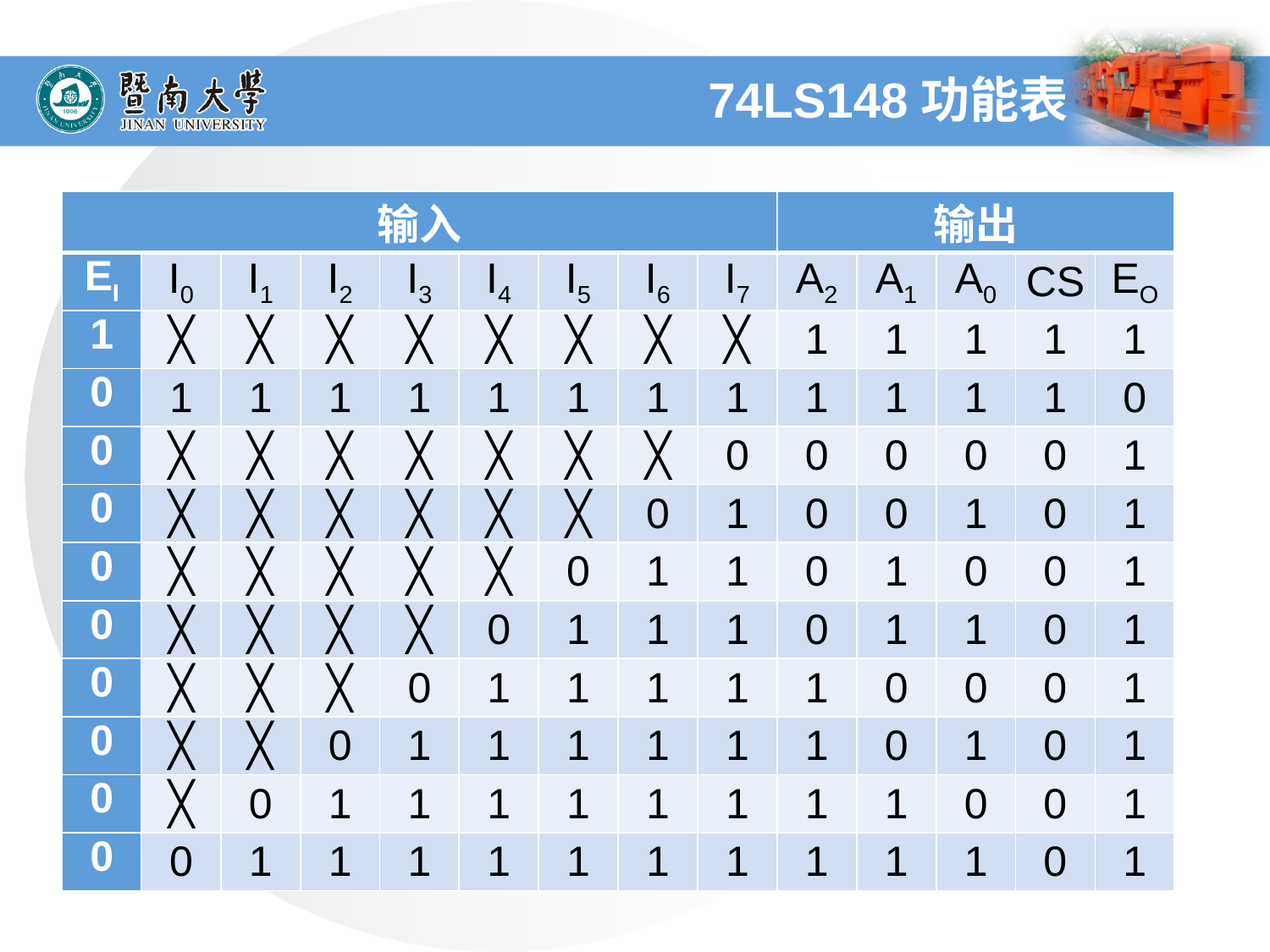

# 74LS148功能表
| 输入 |  |  |  |  |  |  |  |  | 输出 |  |  |  |  |
| --- | --- | --- | --- | --- | --- | --- | --- | --- | --- | --- | --- | --- | --- |
| EI | I0 | I1 | I2 | I3 | I4 | I5 | I6 | I7 | A2 | A1 | A0 | CS | EO |
| 1 | ╳ | ╳ | ╳ | ╳ | ╳ | ╳ | ╳ | ╳ | 1 | 1 | 1 | 1 | 1 |
| 0 | 1 | 1 | 1 | 1 | 1 | 1 | 1 | 1 | 1 | 1 | 1 | 1 | 0 |
| 0 | ╳ | ╳ | ╳ | ╳ | ╳ | ╳ | ╳ | 0 | 0 | 0 | 0 | 0 | 1 |
| 0 | ╳ | ╳ | ╳ | ╳ | ╳ | ╳ | 0 | 1 | 0 | 0 | 1 | 0 | 1 |
| 0 | ╳ | ╳ | ╳ | ╳ | ╳ | 0 | 1 | 1 | 0 | 1 | 0 | 0 | 1 |
| 0 | ╳ | ╳ | ╳ | ╳ | 0 | 1 | 1 | 1 | 0 | 1 | 1 | 0 | 1 |
| 0 | ╳ | ╳ | ╳ | 0 | 1 | 1 | 1 | 1 | 1 | 0 | 0 | 0 | 1 |
| 0 | ╳ | ╳ | 0 | 1 | 1 | 1 | 1 | 1 | 1 | 0 | 1 | 0 | 1 |
| 0 | ╳ | 0 | 1 | 1 | 1 | 1 | 1 | 1 | 1 | 1 | 0 | 0 | 1 |
| 0 | 0 | 1 | 1 | 1 | 1 | 1 | 1 | 1 | 1 | 1 | 1 | 0 | 1 |